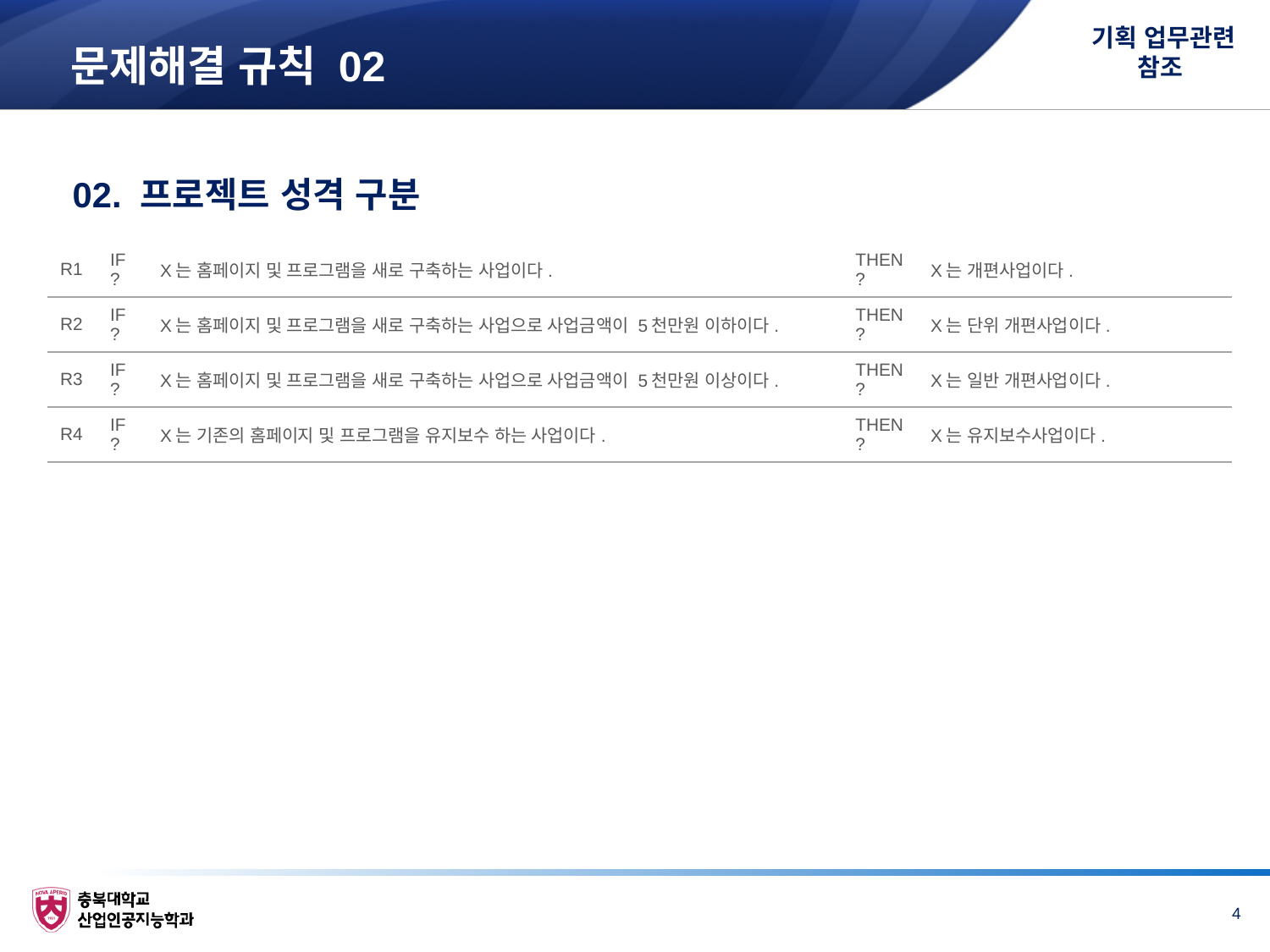

기획 업무관련 참조
# 문제해결 규칙 02
02. 프로젝트 성격 구분
| R1 | IF? | X는 홈페이지 및 프로그램을 새로 구축하는 사업이다. | THEN? | X는 개편사업이다. |
| --- | --- | --- | --- | --- |
| R2 | IF? | X는 홈페이지 및 프로그램을 새로 구축하는 사업으로 사업금액이 5천만원 이하이다. | THEN? | X는 단위 개편사업이다. |
| R3 | IF? | X는 홈페이지 및 프로그램을 새로 구축하는 사업으로 사업금액이 5천만원 이상이다. | THEN? | X는 일반 개편사업이다. |
| R4 | IF? | X는 기존의 홈페이지 및 프로그램을 유지보수 하는 사업이다. | THEN? | X는 유지보수사업이다. |